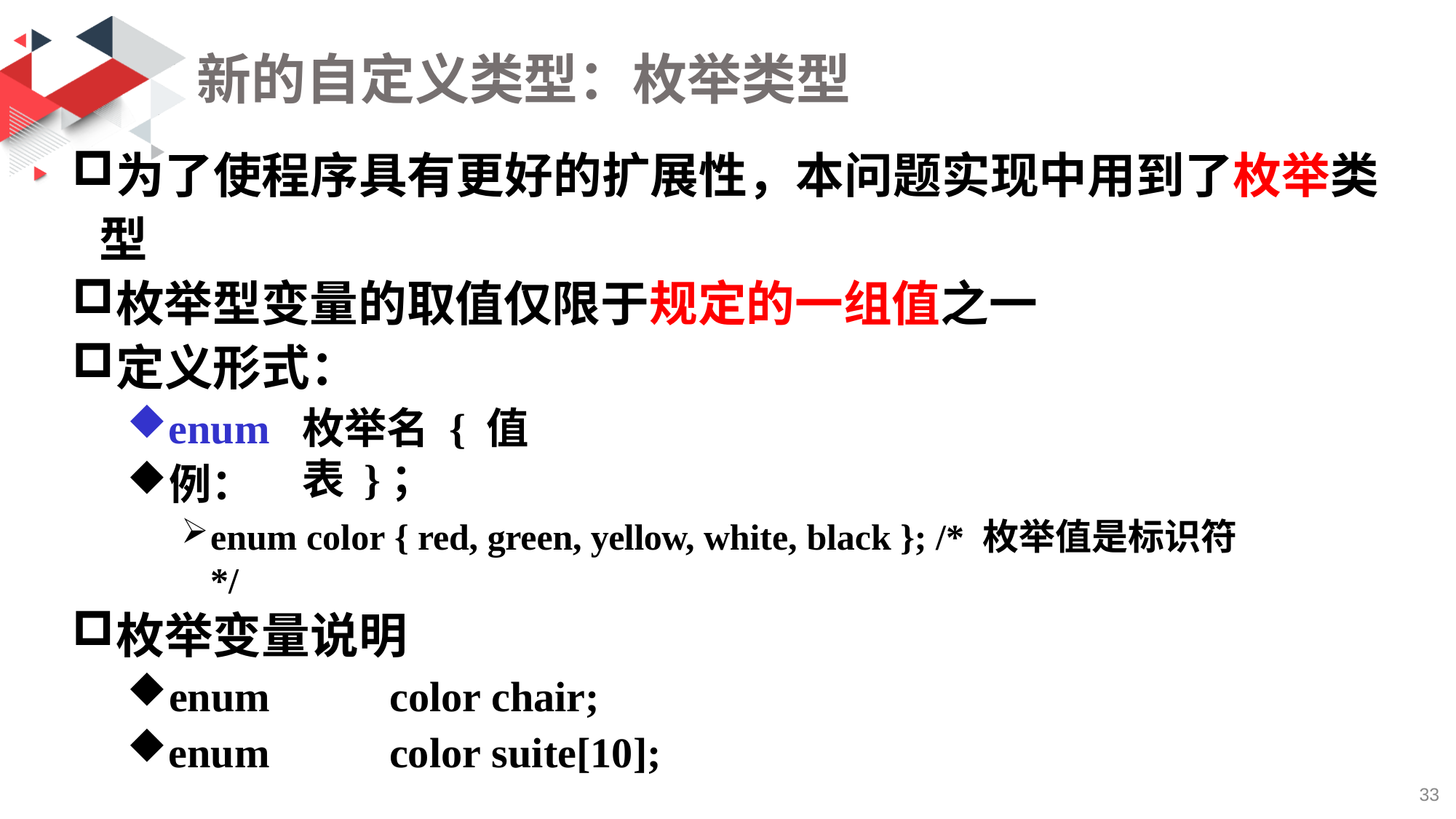

# 新的自定义类型：枚举类型
为了使程序具有更好的扩展性，本问题实现中用到了枚举类 型
枚举型变量的取值仅限于规定的一组值之一
定义形式：
enum
例：
enum color { red, green, yellow, white, black }; /* 枚举值是标识符 */
枚举变量说明
enum	color chair;
enum	color suite[10];
枚举名 { 值表 }；
33